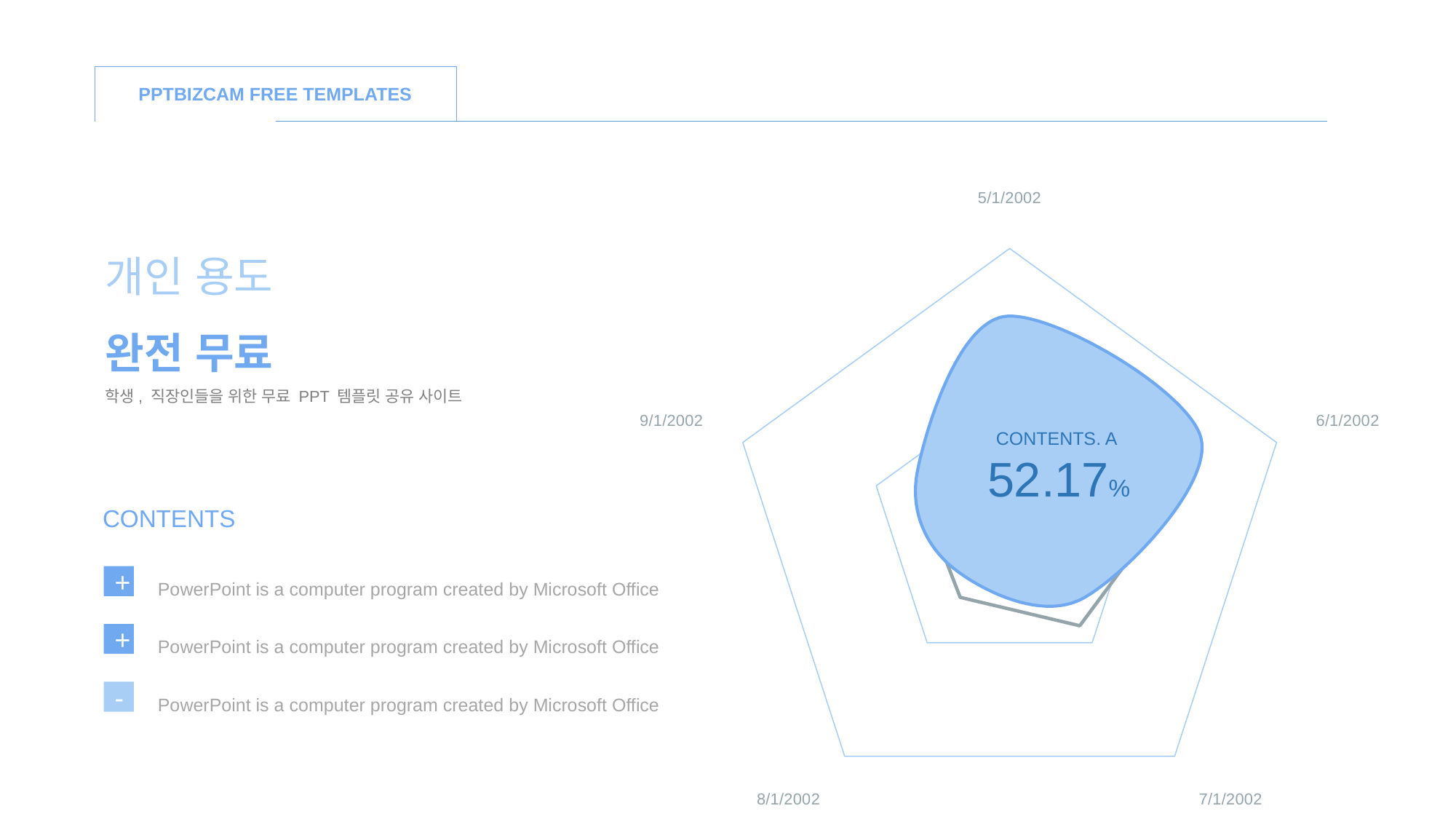

PPTBIZCAM FREE TEMPLATES

### Chart

| Category | 계열 1 |
|---|---|
| 37377 | 25.0 |
| 37408 | 28.0 |
| 37438 | 17.0 |
| 37469 | 12.0 |
| 37500 | 13.0 |
개인 용도
완전 무료
학생, 직장인들을 위한 무료 PPT 템플릿 공유 사이트
CONTENTS. A
52.17%
CONTENTS
PowerPoint is a computer program created by Microsoft Office
+
PowerPoint is a computer program created by Microsoft Office
+
PowerPoint is a computer program created by Microsoft Office
-